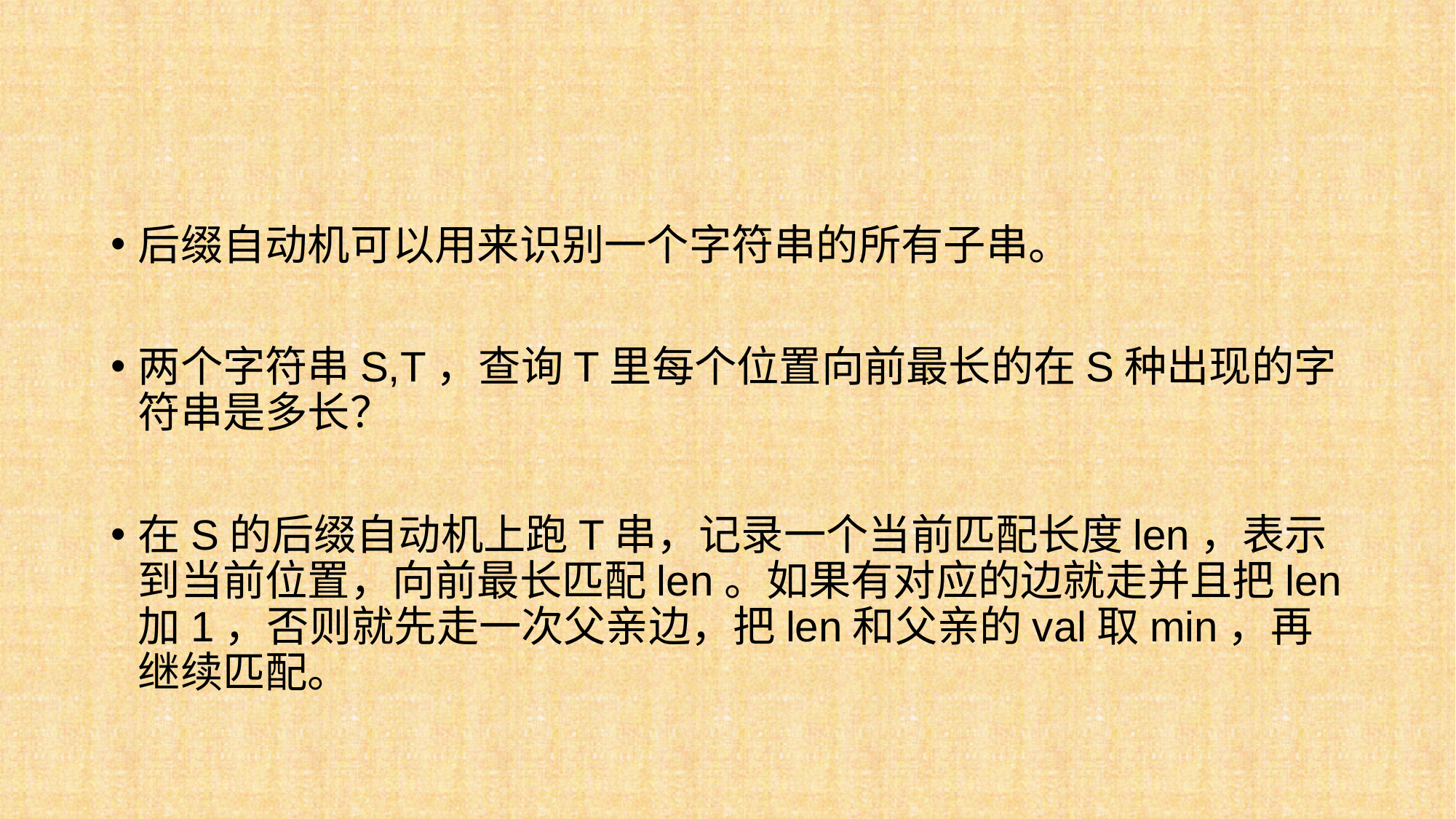

#
后缀自动机可以用来识别一个字符串的所有子串。

两个字符串S,T，查询T里每个位置向前最长的在S种出现的字符串是多长？

在S的后缀自动机上跑T串，记录一个当前匹配长度len，表示到当前位置，向前最长匹配len。如果有对应的边就走并且把len加1，否则就先走一次父亲边，把len和父亲的val取min，再继续匹配。